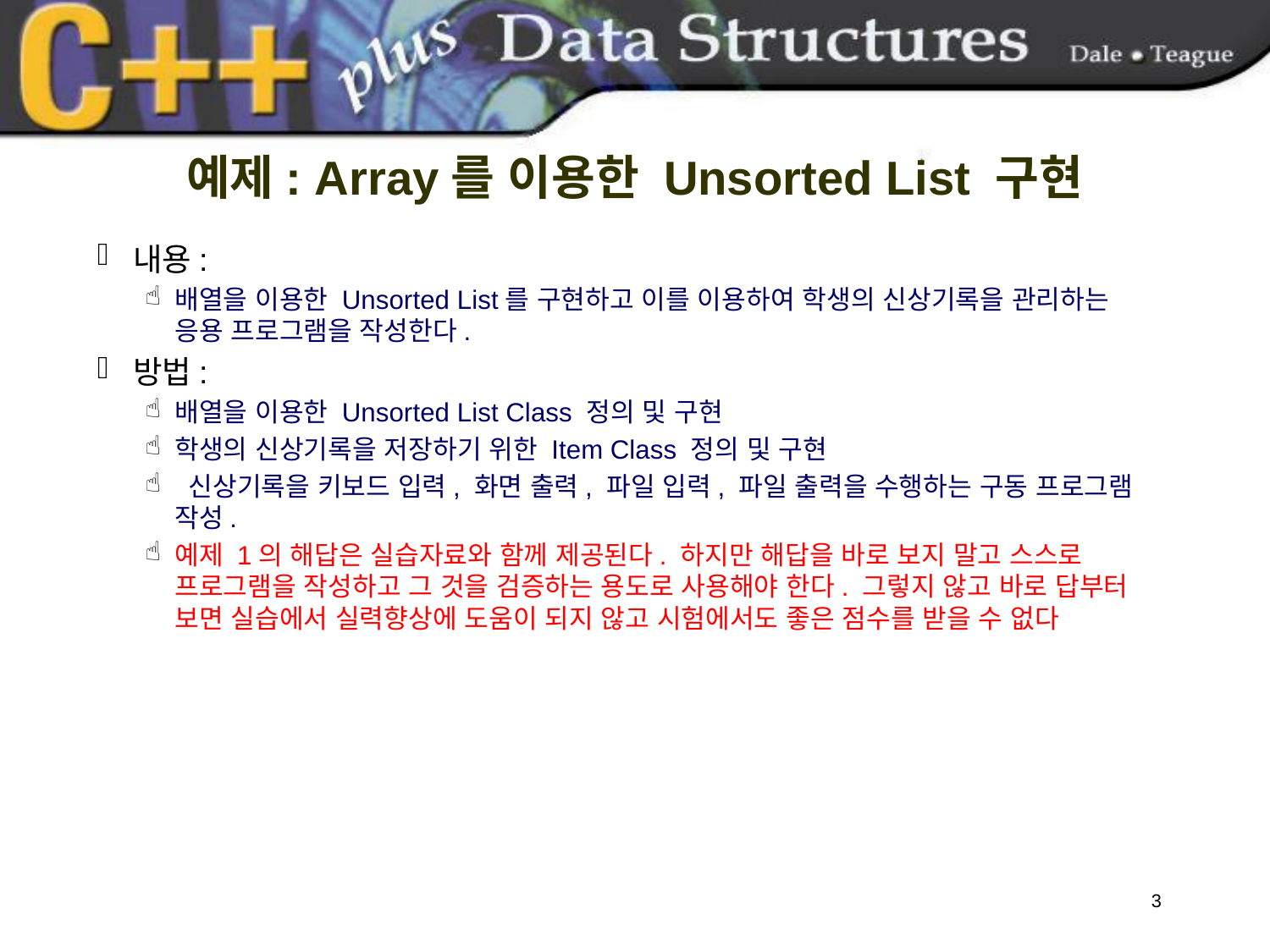

# 예제: Array를 이용한 Unsorted List 구현
내용:
배열을 이용한 Unsorted List를 구현하고 이를 이용하여 학생의 신상기록을 관리하는 응용 프로그램을 작성한다.
방법:
배열을 이용한 Unsorted List Class 정의 및 구현
학생의 신상기록을 저장하기 위한 Item Class 정의 및 구현
 신상기록을 키보드 입력, 화면 출력, 파일 입력, 파일 출력을 수행하는 구동 프로그램 작성.
예제 1의 해답은 실습자료와 함께 제공된다. 하지만 해답을 바로 보지 말고 스스로 프로그램을 작성하고 그 것을 검증하는 용도로 사용해야 한다. 그렇지 않고 바로 답부터 보면 실습에서 실력향상에 도움이 되지 않고 시험에서도 좋은 점수를 받을 수 없다